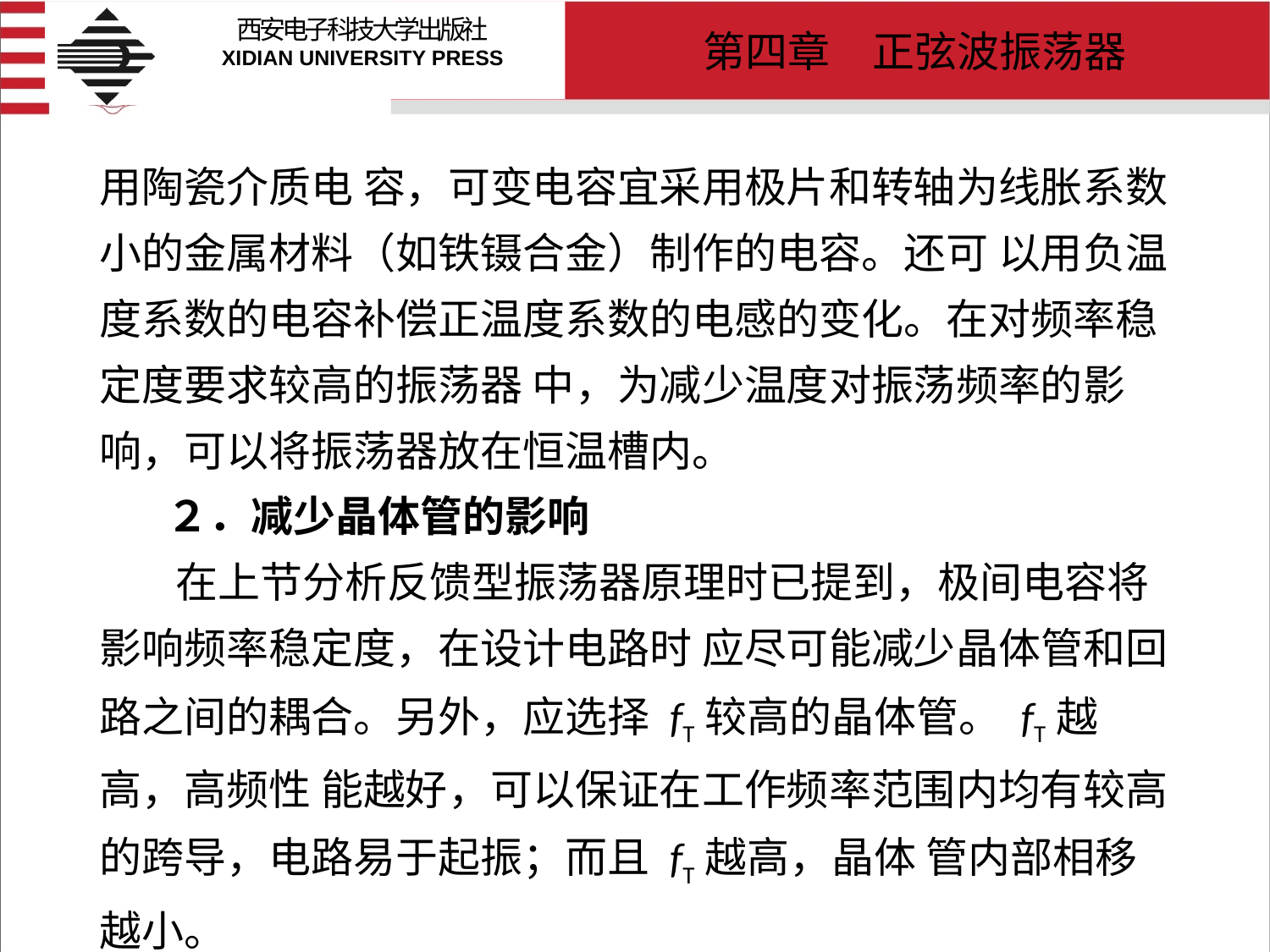

# 用陶瓷介质电 容，可变电容宜采用极片和转轴为线胀系数小的金属材料（如铁镊合金）制作的电容。还可 以用负温度系数的电容补偿正温度系数的电感的变化。在对频率稳定度要求较高的振荡器 中，为减少温度对振荡频率的影响，可以将振荡器放在恒温槽内。 ２．减少晶体管的影响 在上节分析反馈型振荡器原理时已提到，极间电容将影响频率稳定度，在设计电路时 应尽可能减少晶体管和回路之间的耦合。另外，应选择 fT较高的晶体管。 fT越高，高频性 能越好，可以保证在工作频率范围内均有较高的跨导，电路易于起振；而且 fT越高，晶体 管内部相移越小。